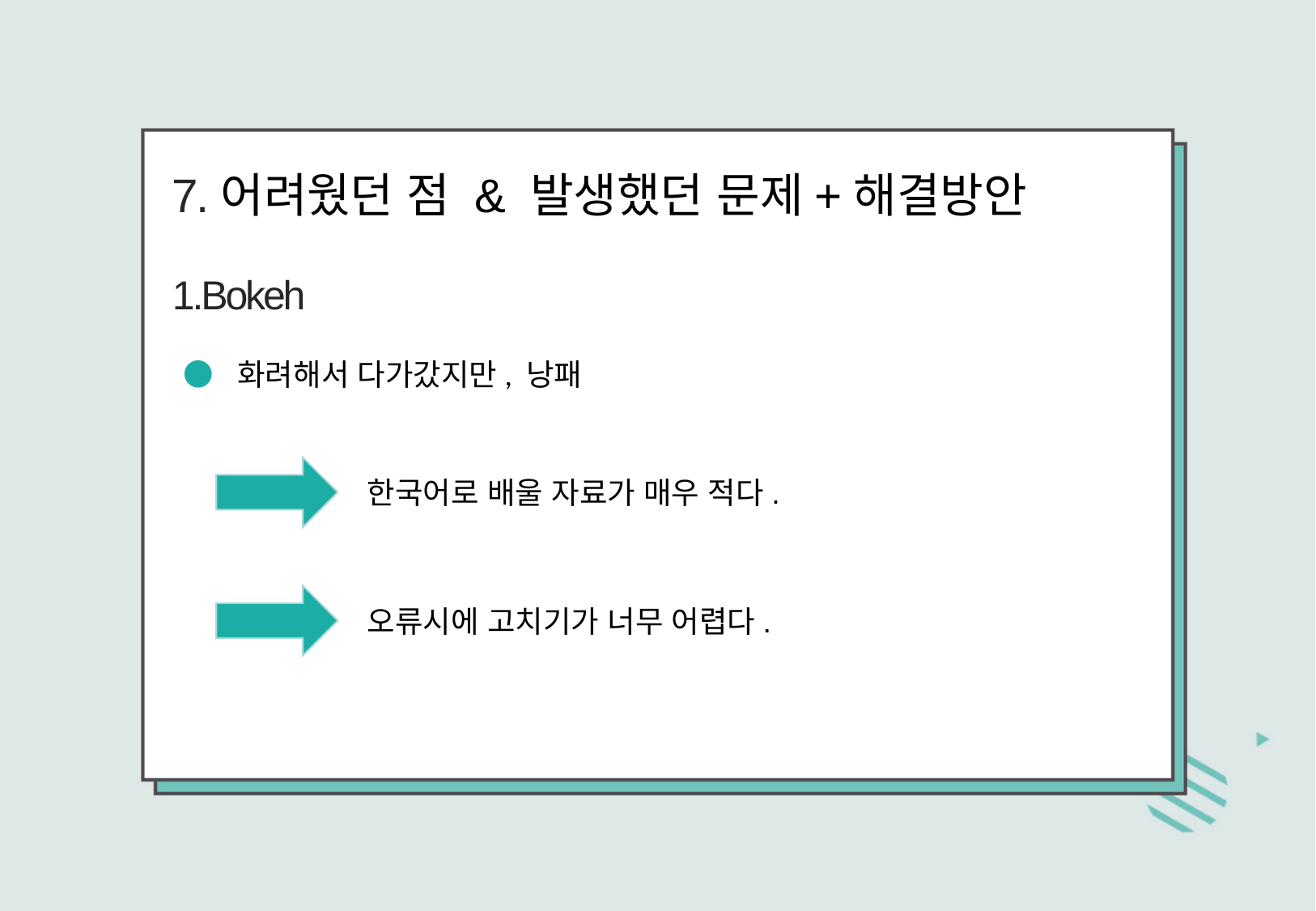

7.어려웠던 점 & 발생했던 문제+해결방안

1.Bokeh
●  화려해서 다가갔지만, 낭패

한국어로 배울 자료가 매우 적다.

오류시에 고치기가 너무 어렵다.